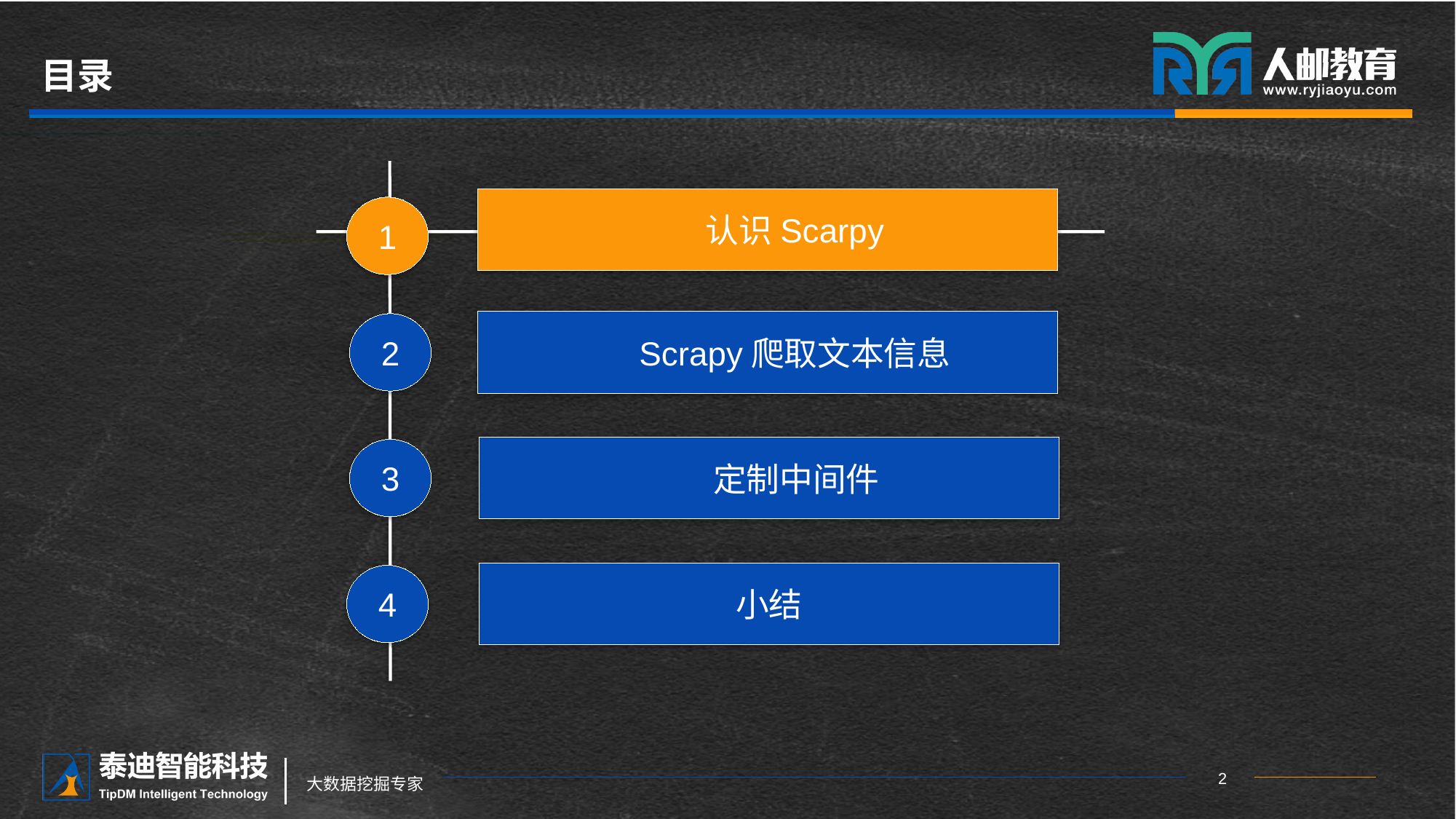

# 目录
认识Scarpy
1

Scrapy爬取文本信息
2
定制中间件
3
小结
4